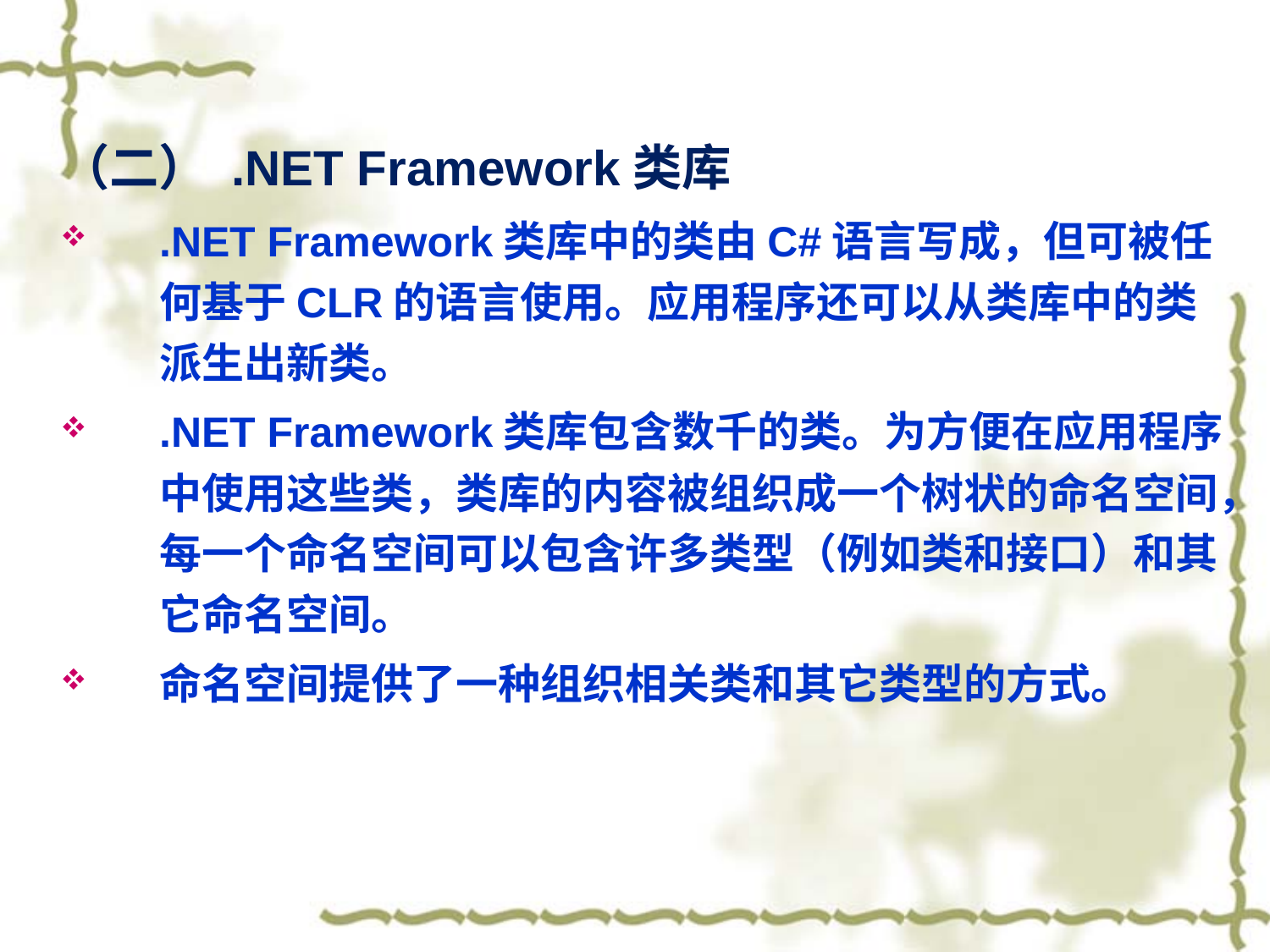

（二） .NET Framework类库
.NET Framework类库中的类由C#语言写成，但可被任何基于CLR的语言使用。应用程序还可以从类库中的类派生出新类。
.NET Framework类库包含数千的类。为方便在应用程序中使用这些类，类库的内容被组织成一个树状的命名空间，每一个命名空间可以包含许多类型（例如类和接口）和其它命名空间。
命名空间提供了一种组织相关类和其它类型的方式。